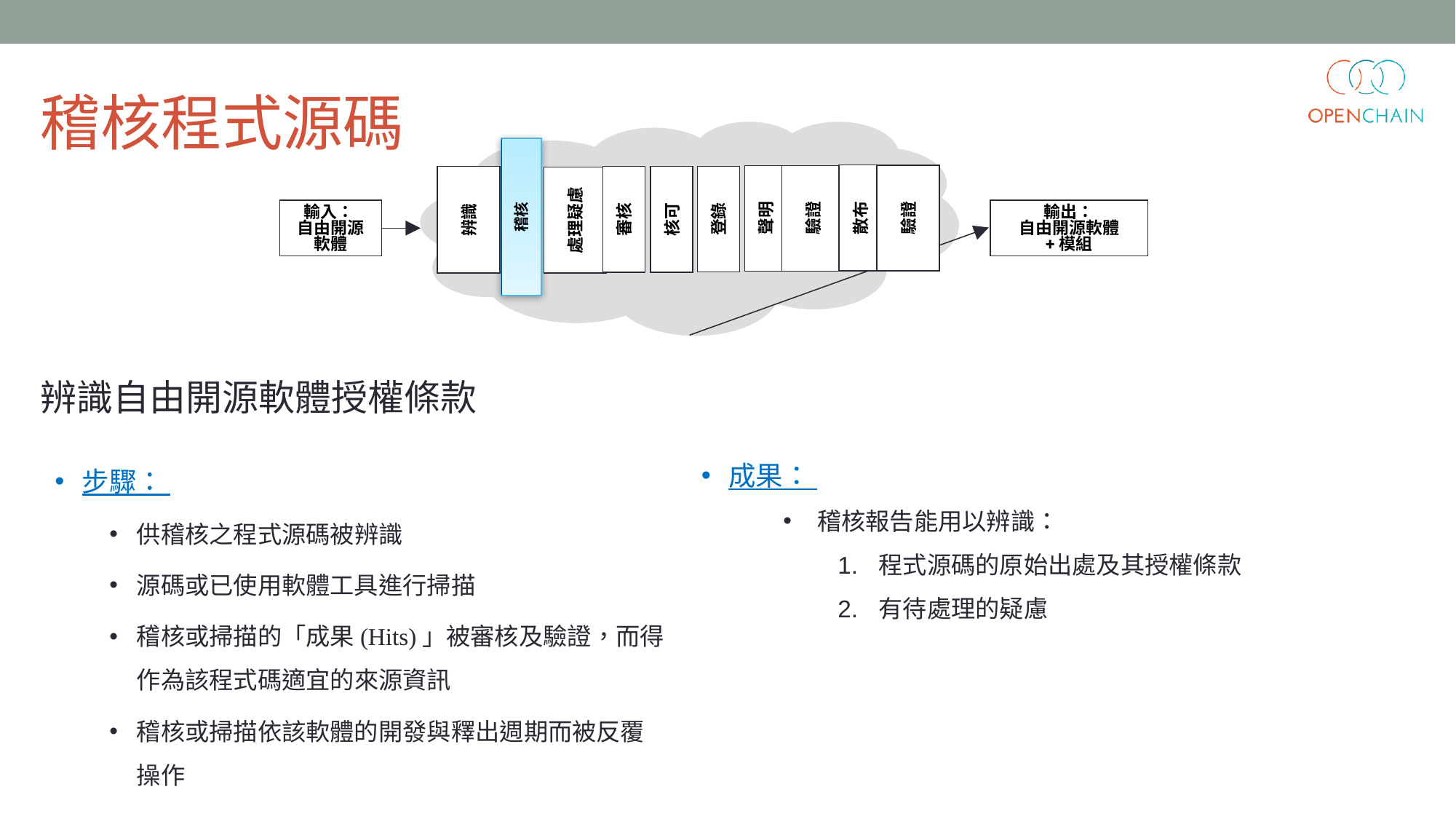

稽核程式源碼

驗證
驗證
辨識
處理疑慮
散布
稽核
聲明
登錄
審核
核可
輸入：
自由開源軟體
輸出：
自由開源軟體
+模組
辨識自由開源軟體授權條款
成果：
稽核報告能用以辨識：
程式源碼的原始出處及其授權條款
有待處理的疑慮

步驟：
供稽核之程式源碼被辨識
源碼或已使用軟體工具進行掃描
稽核或掃描的「成果(Hits)」被審核及驗證，而得作為該程式碼適宜的來源資訊
稽核或掃描依該軟體的開發與釋出週期而被反覆操作